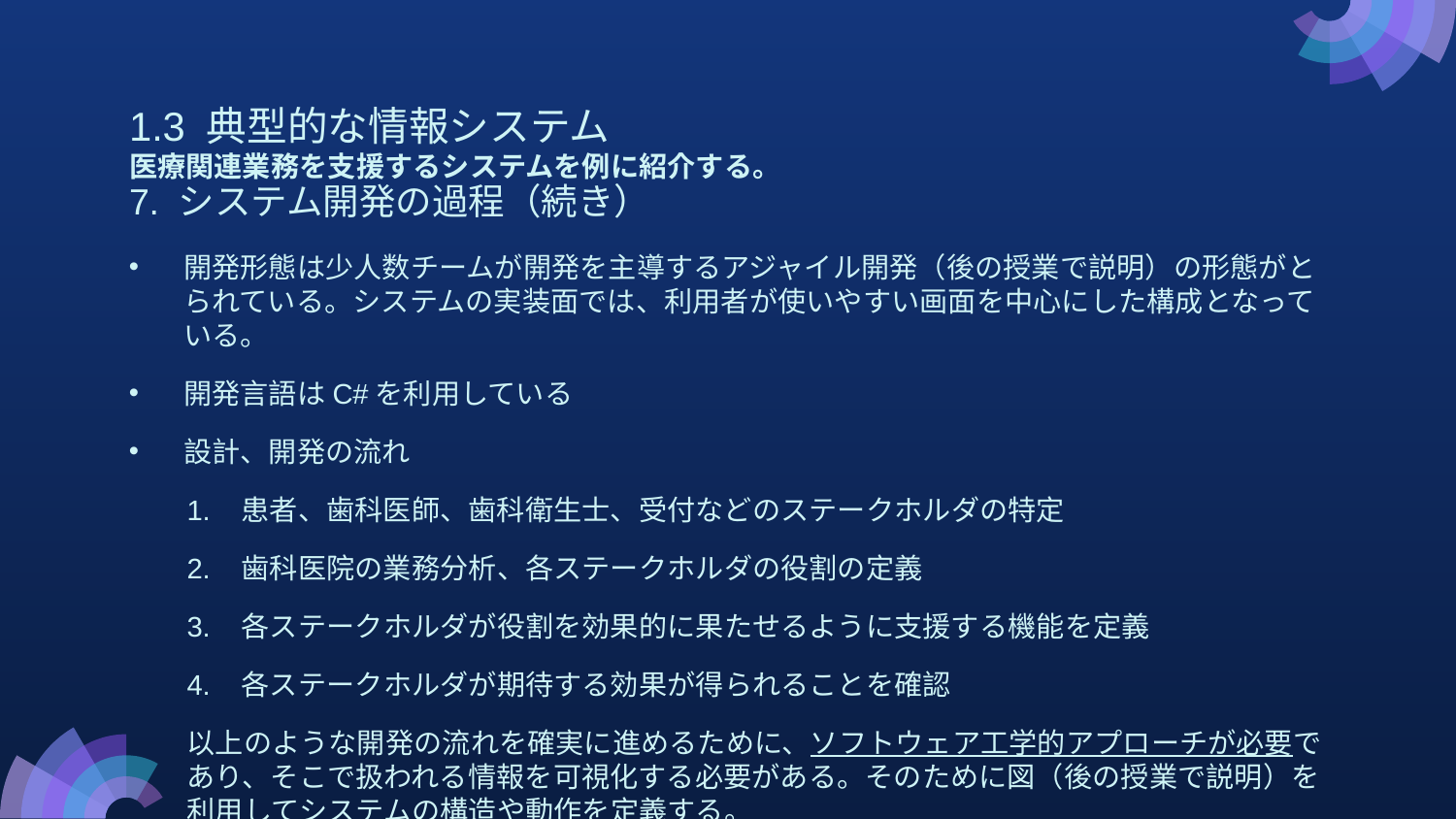

# 1.3 典型的な情報システム 医療関連業務を支援するシステムを例に紹介する。
7. システム開発の過程（続き）
開発形態は少人数チームが開発を主導するアジャイル開発（後の授業で説明）の形態がとられている。システムの実装面では、利用者が使いやすい画面を中心にした構成となっている。
開発言語はC#を利用している
設計、開発の流れ
患者、歯科医師、歯科衛生士、受付などのステークホルダの特定
歯科医院の業務分析、各ステークホルダの役割の定義
各ステークホルダが役割を効果的に果たせるように支援する機能を定義
各ステークホルダが期待する効果が得られることを確認
以上のような開発の流れを確実に進めるために、ソフトウェア工学的アプローチが必要であり、そこで扱われる情報を可視化する必要がある。そのために図（後の授業で説明）を利用してシステムの構造や動作を定義する。